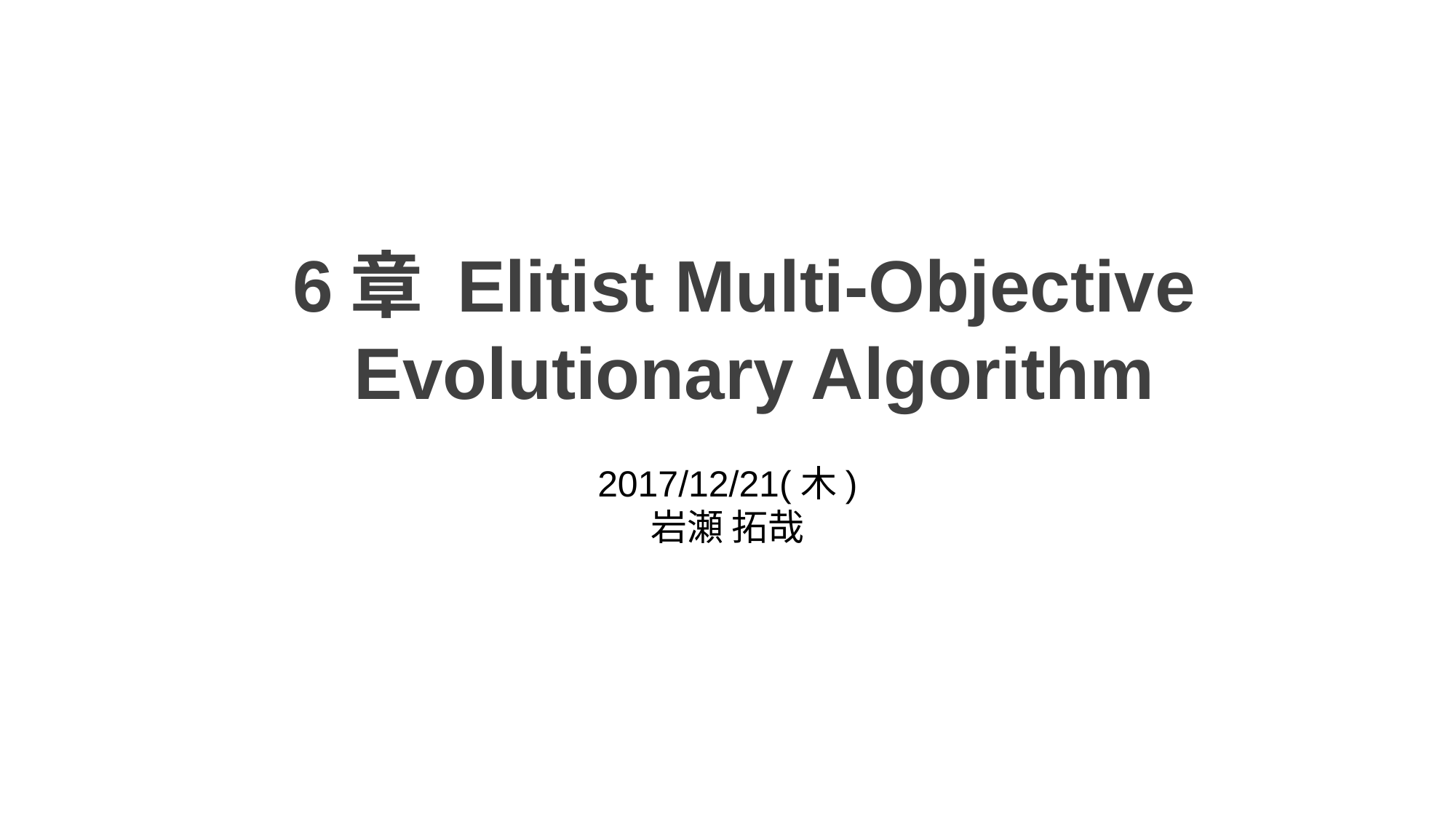

1
# 6章 Elitist Multi-Objective Evolutionary Algorithm
2017/12/21(木)
岩瀬 拓哉